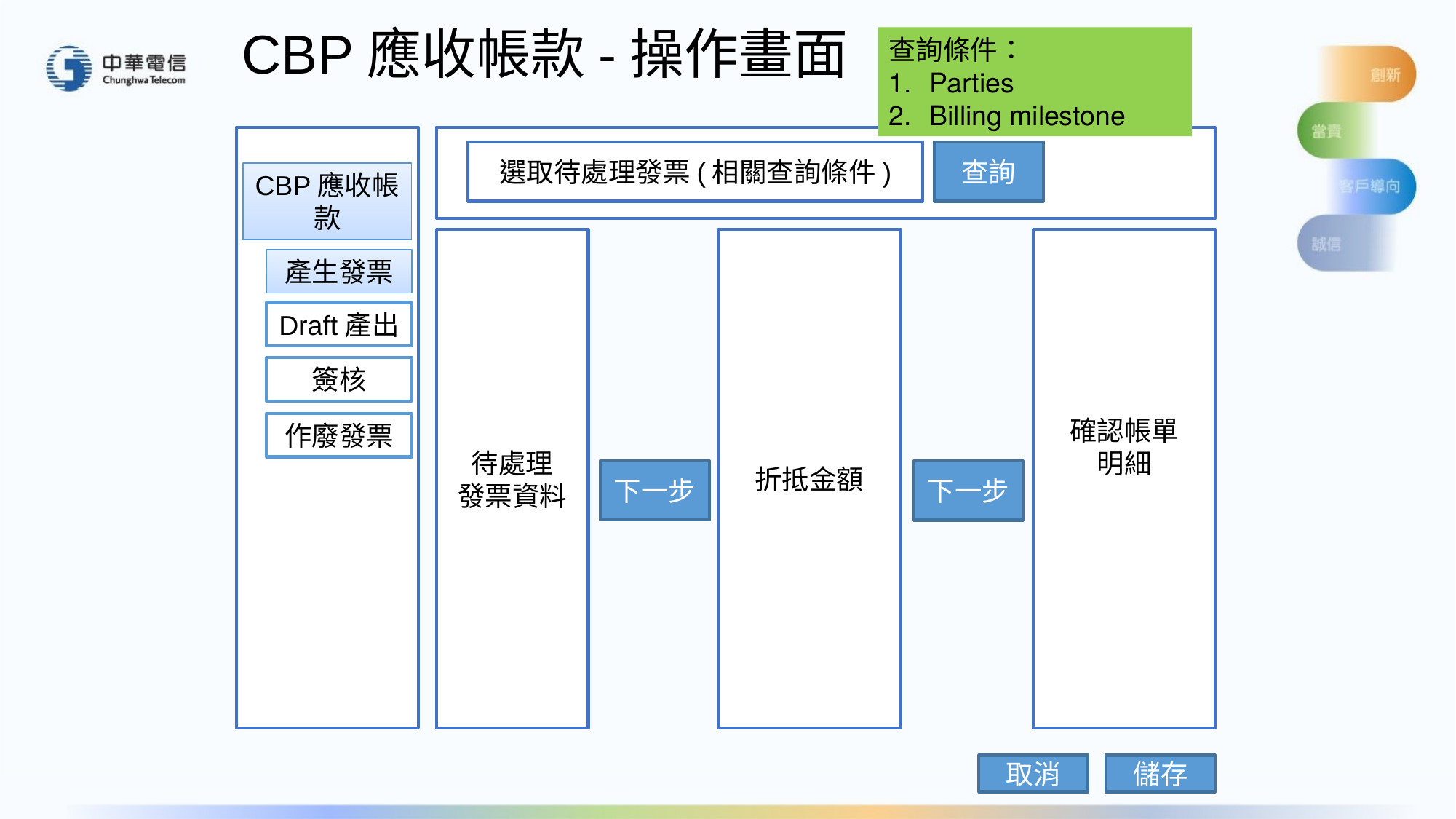

# CBP應收帳款-操作畫面
查詢條件：
Parties
Billing milestone

CBP應收帳款
產生發票
Draft產出
簽核
作廢發票

選取待處理發票(相關查詢條件)
查詢
折抵金額

待處理
發票資料
確認帳單明細
下一步
下一步
取消
儲存